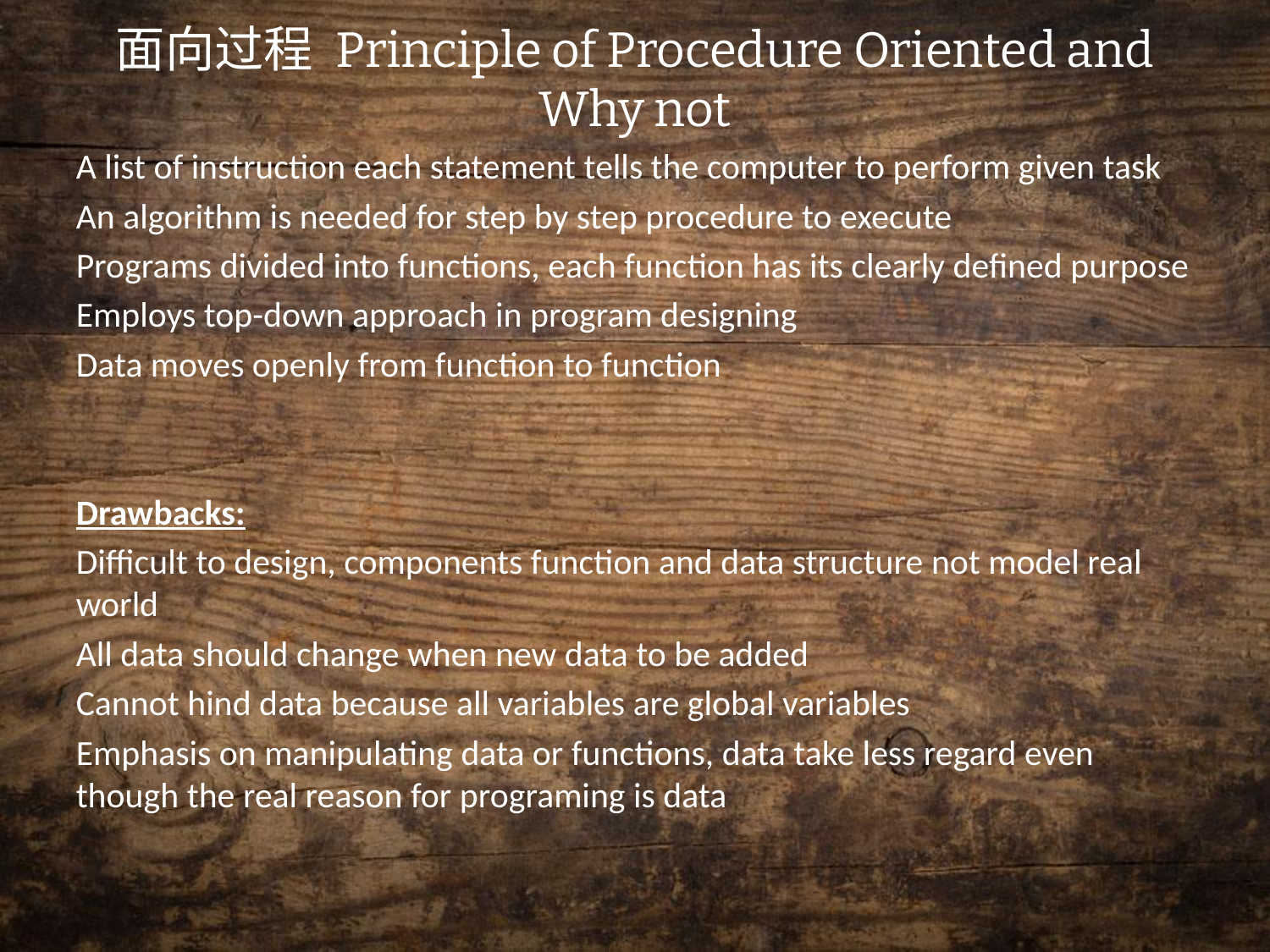

面向过程 Principle of Procedure Oriented and Why not
A list of instruction each statement tells the computer to perform given task
An algorithm is needed for step by step procedure to execute
Programs divided into functions, each function has its clearly defined purpose
Employs top-down approach in program designing
Data moves openly from function to function

Drawbacks:
Difficult to design, components function and data structure not model real world
All data should change when new data to be added
Cannot hind data because all variables are global variables
Emphasis on manipulating data or functions, data take less regard even though the real reason for programing is data